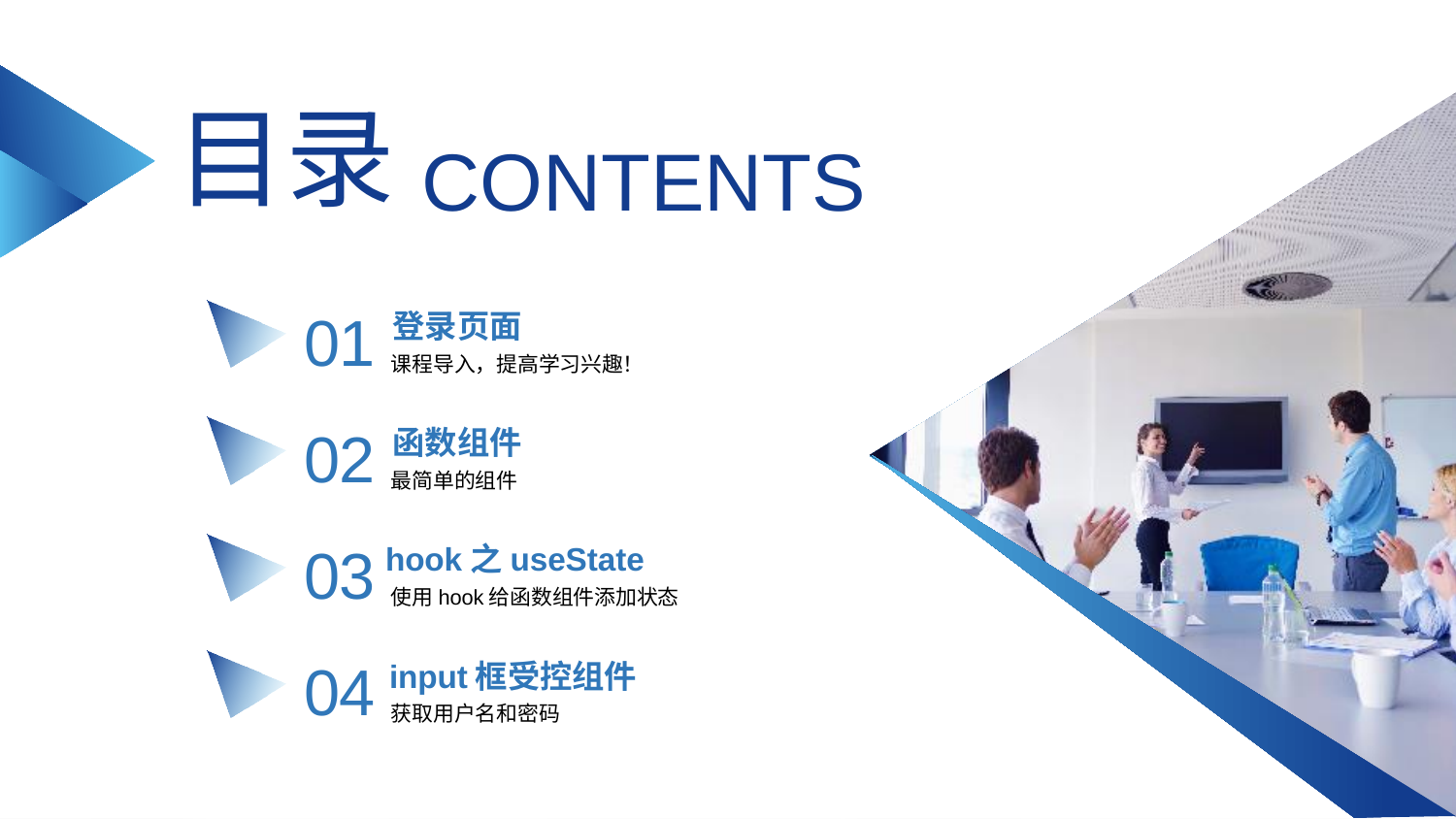

目录
CONTENTS

01
登录页面
课程导入，提高学习兴趣！

02
函数组件
最简单的组件

03
hook之useState
使用hook给函数组件添加状态

04
input框受控组件
获取用户名和密码